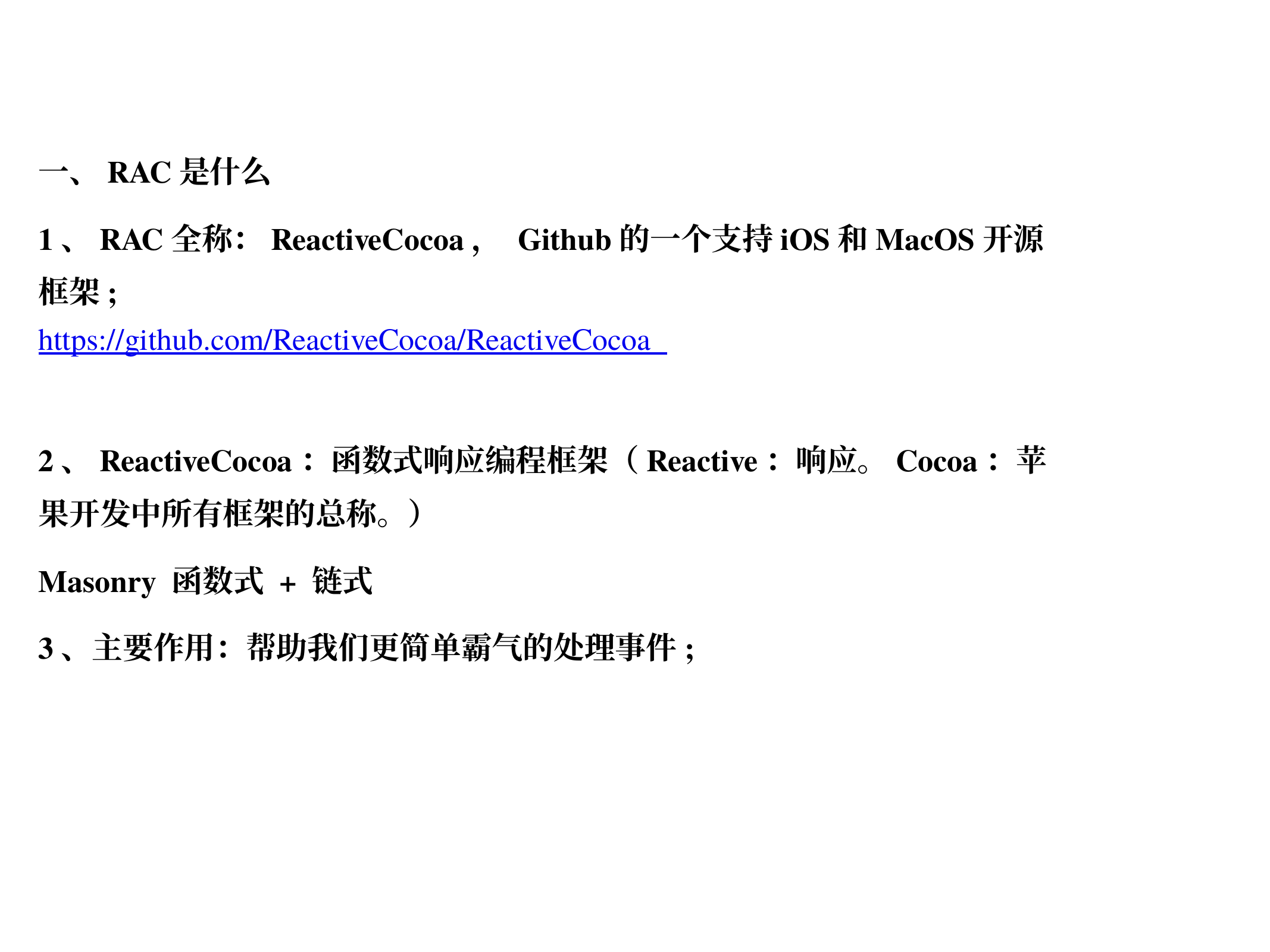

一、RAC是什么
1、RAC全称：ReactiveCocoa， Github的一个支持iOS和MacOS开源框架;
https://github.com/ReactiveCocoa/ReactiveCocoa

2、ReactiveCocoa：函数式响应编程框架（Reactive：响应。Cocoa：苹果开发中所有框架的总称。）
Masonry 函数式 + 链式
3、主要作用：帮助我们更简单霸气的处理事件;